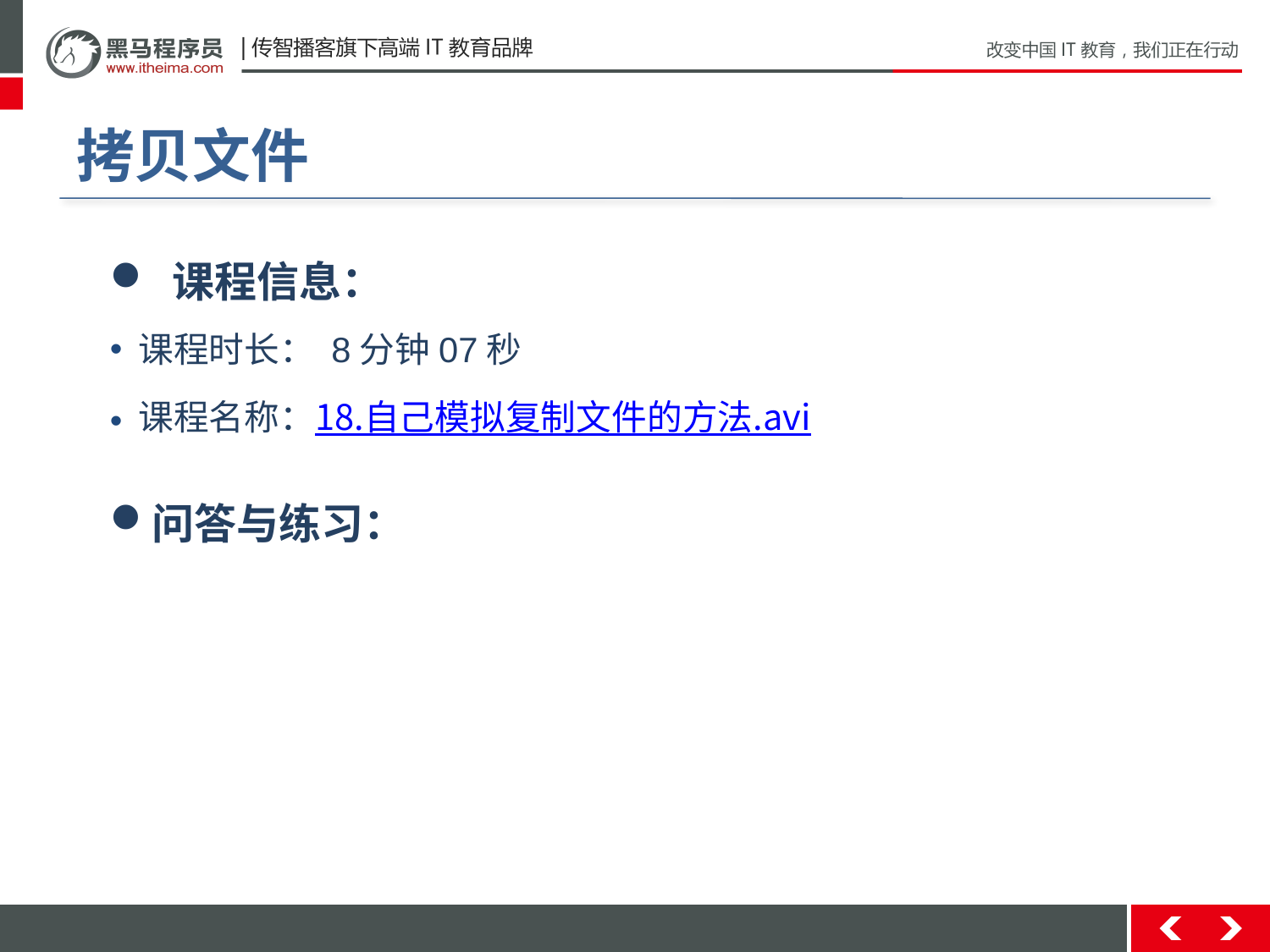

# 拷贝文件
 课程信息：
 课程时长： 8分钟07秒
 课程名称：18.自己模拟复制文件的方法.avi
问答与练习：